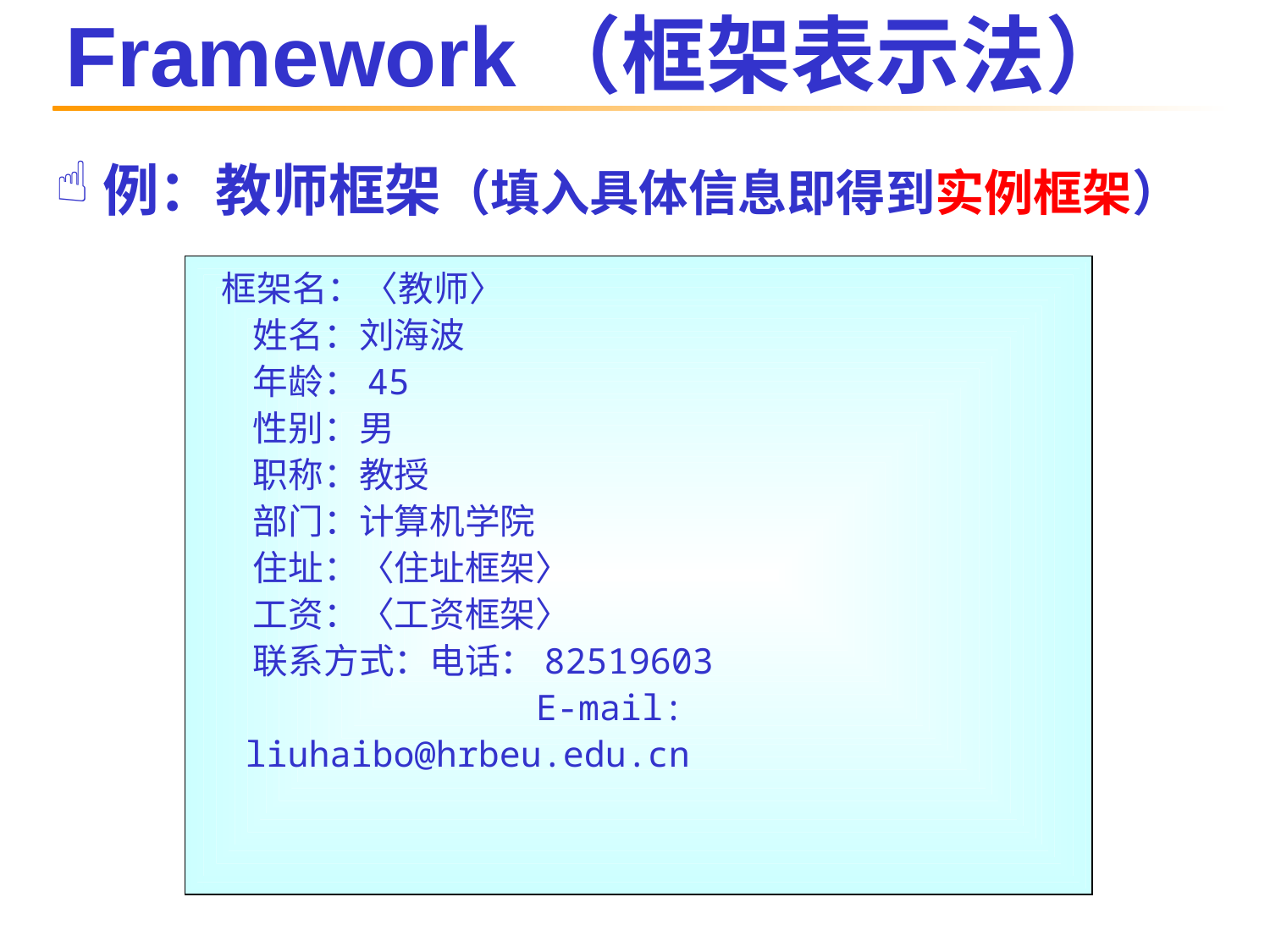

# Framework（框架表示法）
例：教师框架（填入具体信息即得到实例框架）
  框架名：〈教师〉
      姓名：刘海波
      年龄：45
      性别：男
      职称：教授
      部门：计算机学院
      住址：〈住址框架〉
      工资：〈工资框架〉
      联系方式：电话：82519603
                E-mail: liuhaibo@hrbeu.edu.cn